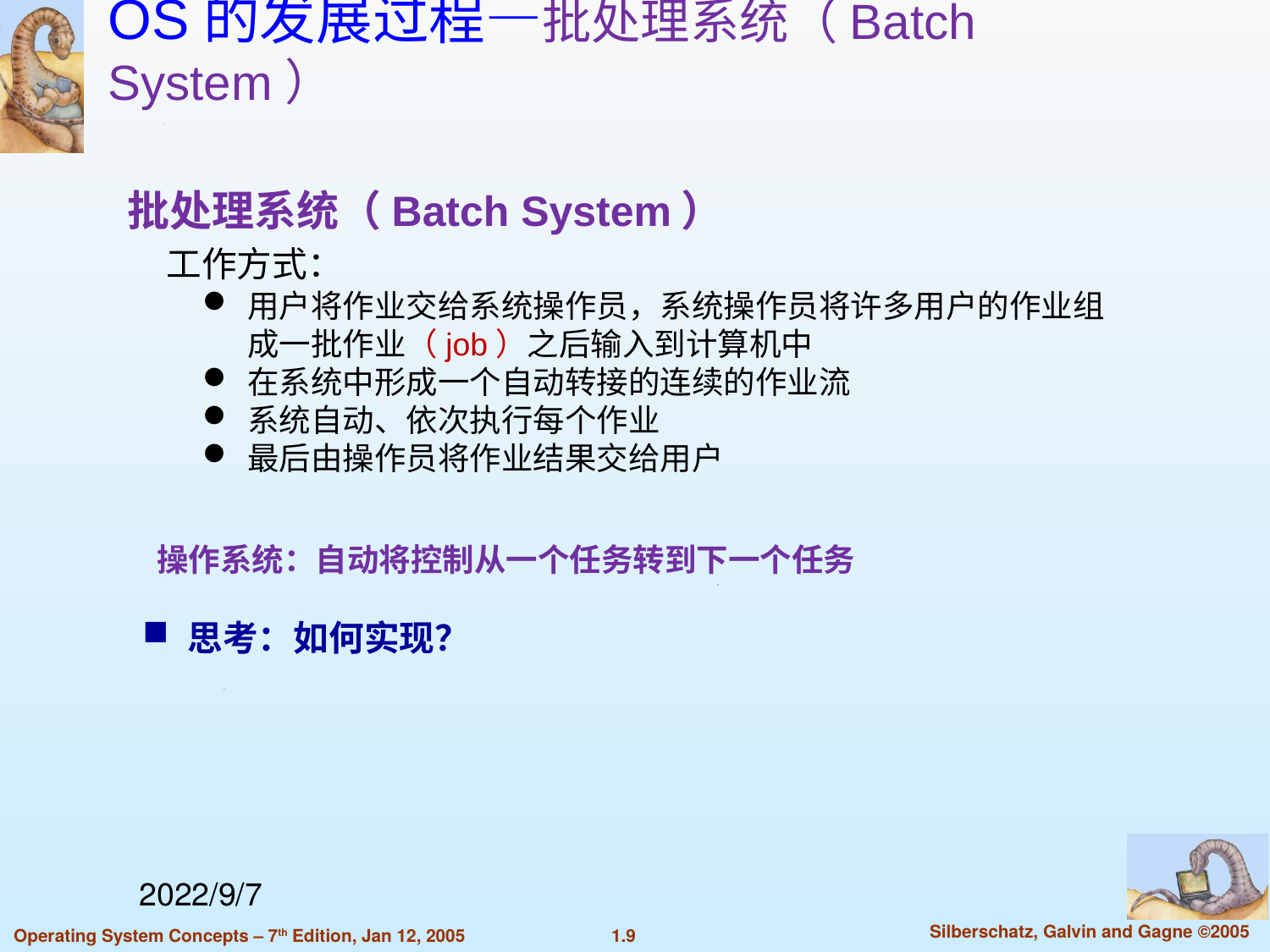

OS的发展过程—批处理系统（Batch System）
批处理系统（Batch System）
   工作方式：
用户将作业交给系统操作员，系统操作员将许多用户的作业组成一批作业（job）之后输入到计算机中
在系统中形成一个自动转接的连续的作业流
系统自动、依次执行每个作业
最后由操作员将作业结果交给用户

   操作系统：自动将控制从一个任务转到下一个任务

思考：如何实现？

2022/9/7